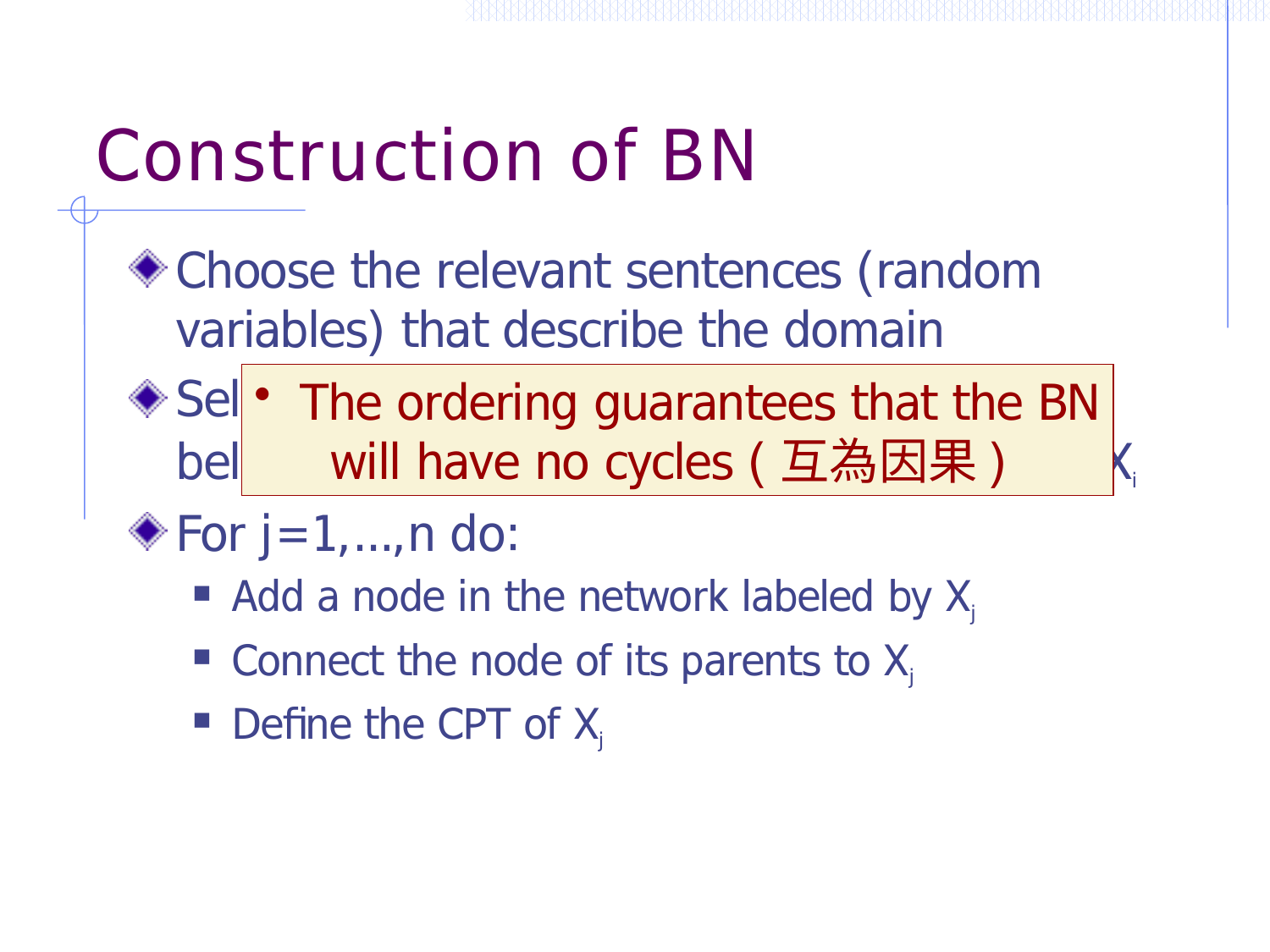

# Construction of BN
Choose the relevant sentences (random variables) that describe the domain
Select an ordering X1,…,Xn, so that all the beliefs that directly influence Xi are before Xi
For j=1,…,n do:
Add a node in the network labeled by Xj
Connect the node of its parents to Xj
Define the CPT of Xj
 The ordering guarantees that the BN
   will have no cycles (互為因果)